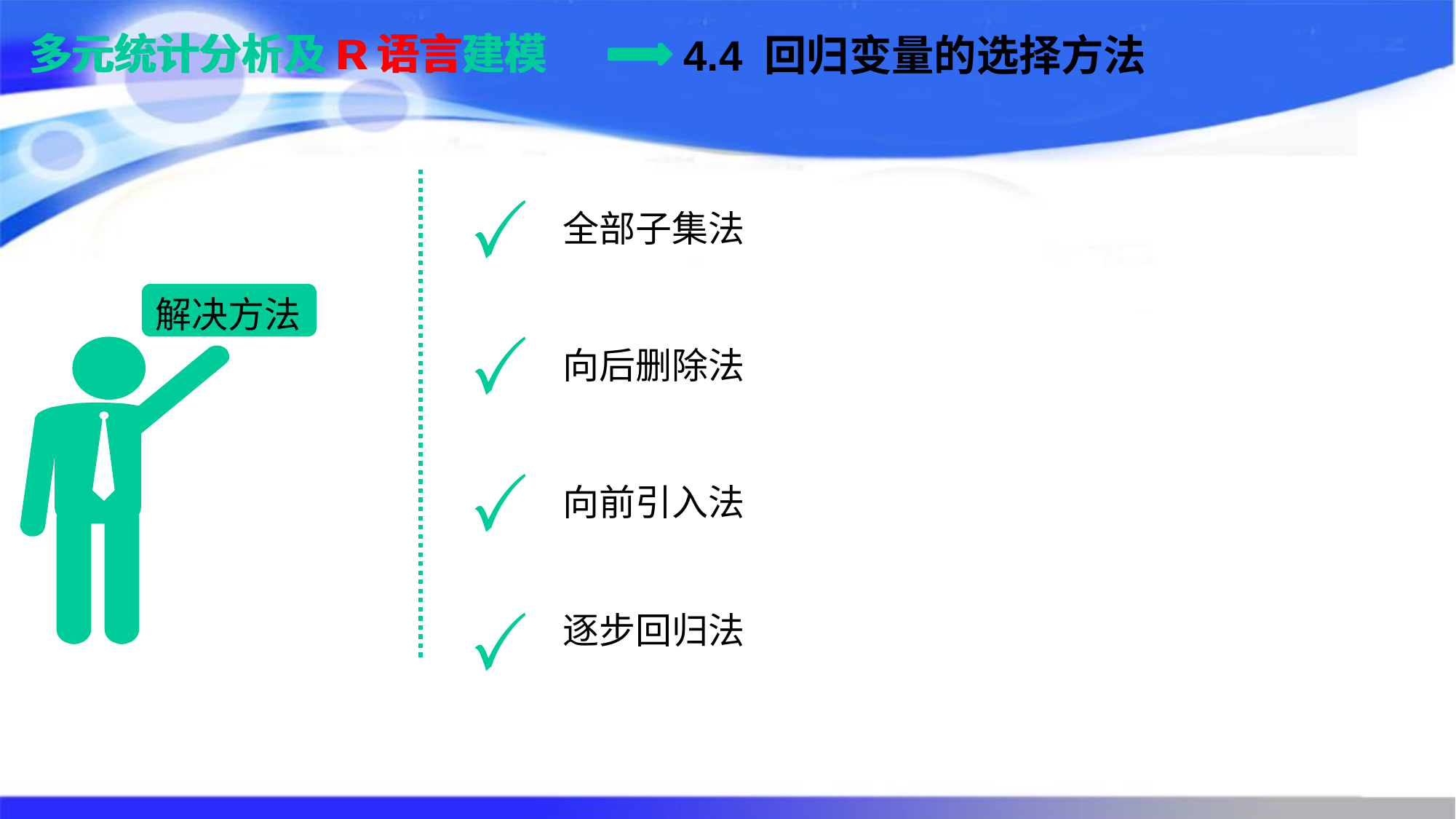

多元统计分析及R语言建模
多元统计分析及R语言建模
4.4 回归变量的选择方法

全部子集法
解决方法

向后删除法

向前引入法
逐步回归法